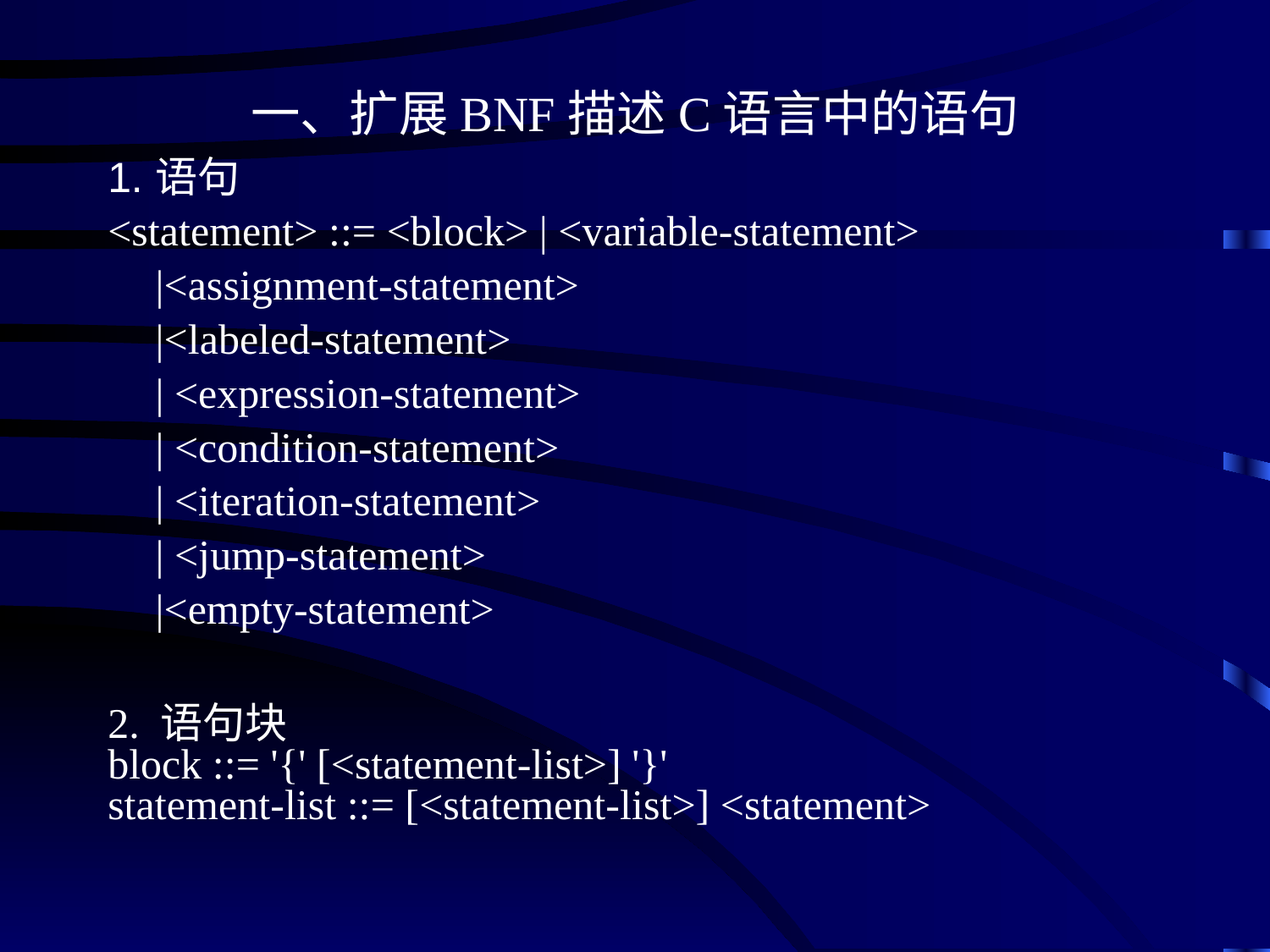

一、扩展BNF描述C语言中的语句
语句
<statement> ::= <block> | <variable-statement>
	|<assignment-statement>
	|<labeled-statement>
	| <expression-statement>
	| <condition-statement>
	| <iteration-statement>
	| <jump-statement>
	|<empty-statement>

2. 语句块
block ::= '{' [<statement-list>] '}'
statement-list ::= [<statement-list>] <statement>